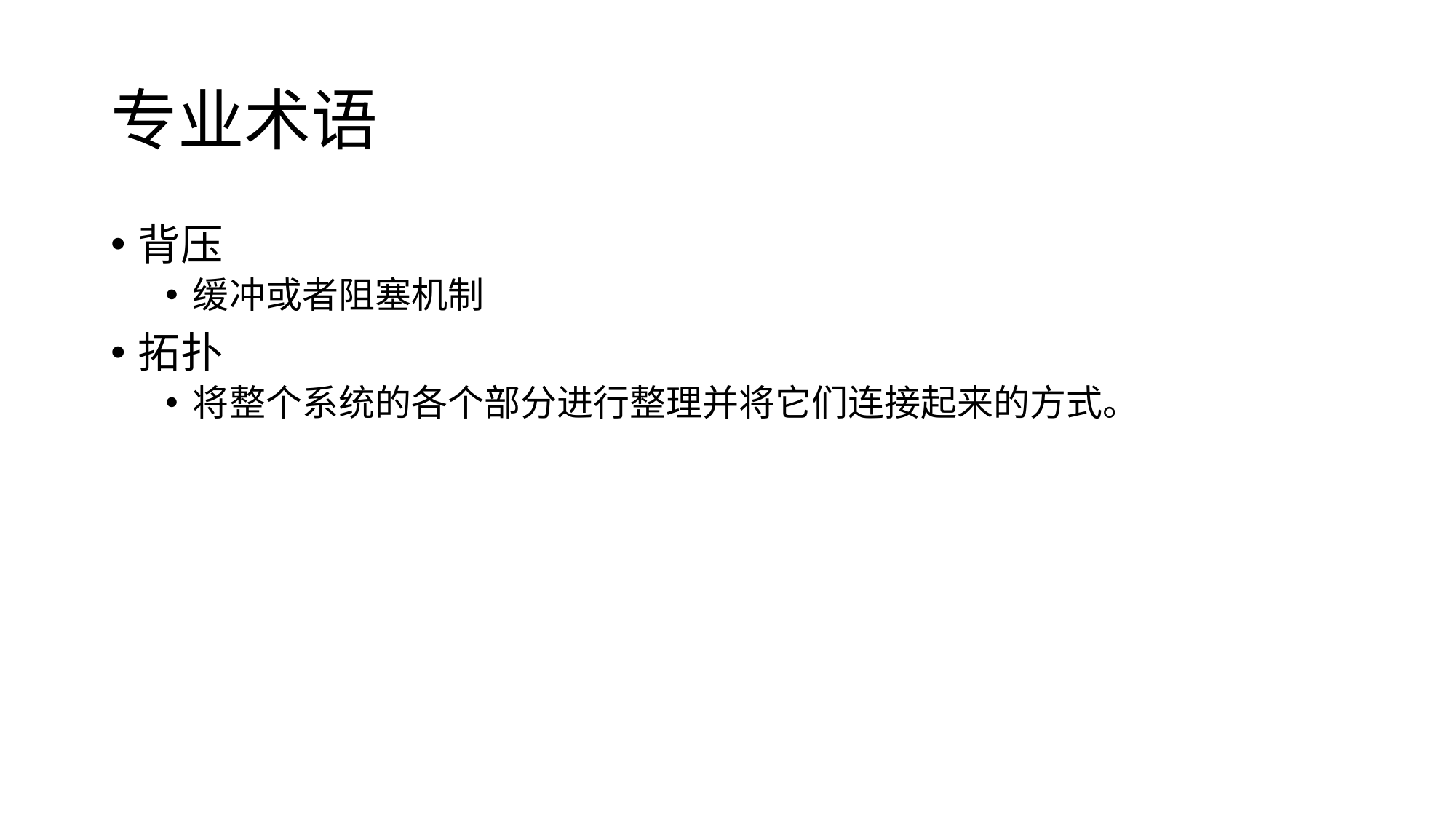

# 专业术语
背压
缓冲或者阻塞机制
拓扑
将整个系统的各个部分进行整理并将它们连接起来的方式。